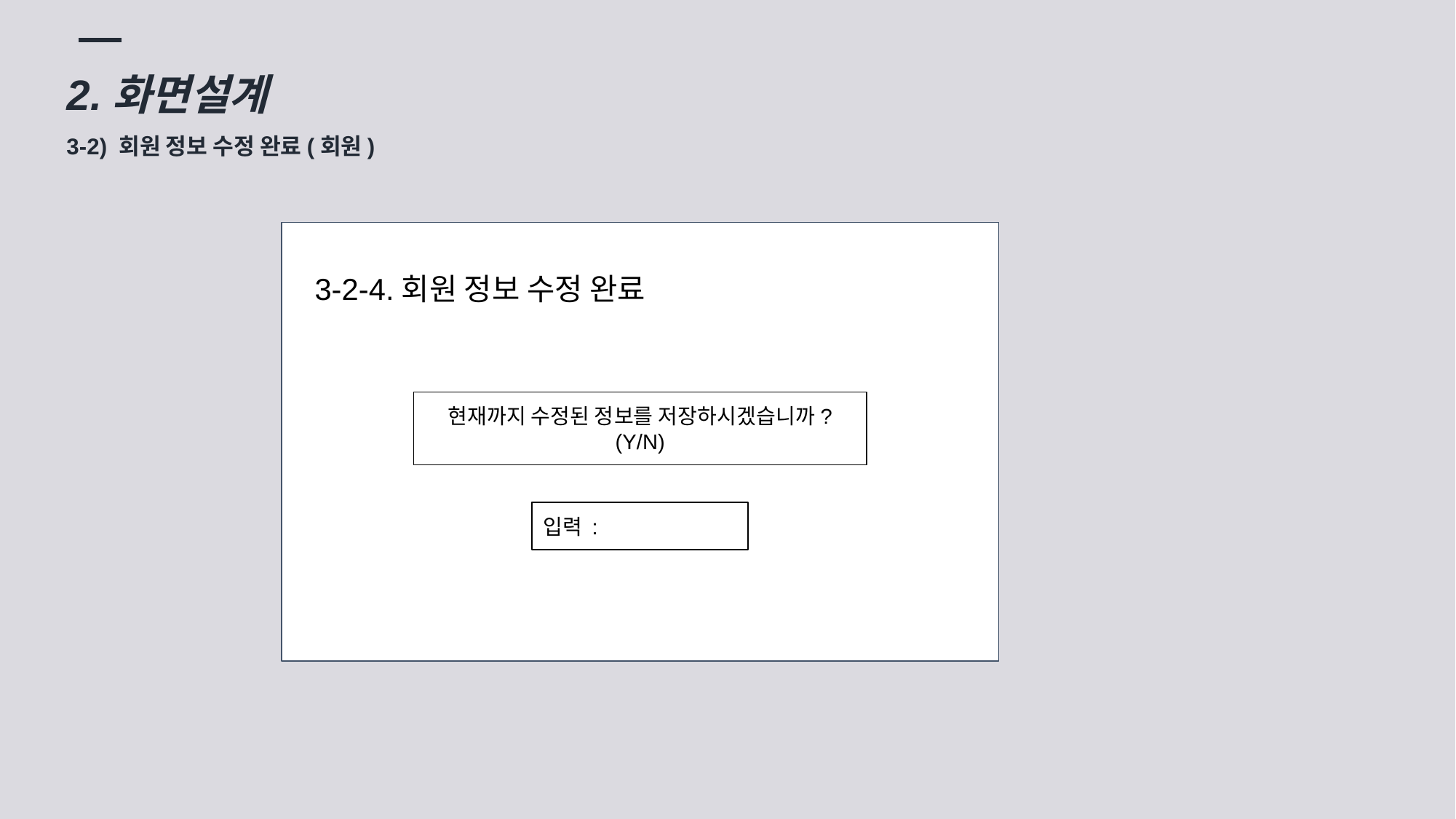

2.화면설계
3-2) 회원 정보 수정 완료(회원)

3-2-4.회원 정보 수정 완료
현재까지 수정된 정보를 저장하시겠습니까?
(Y/N)
입력 :